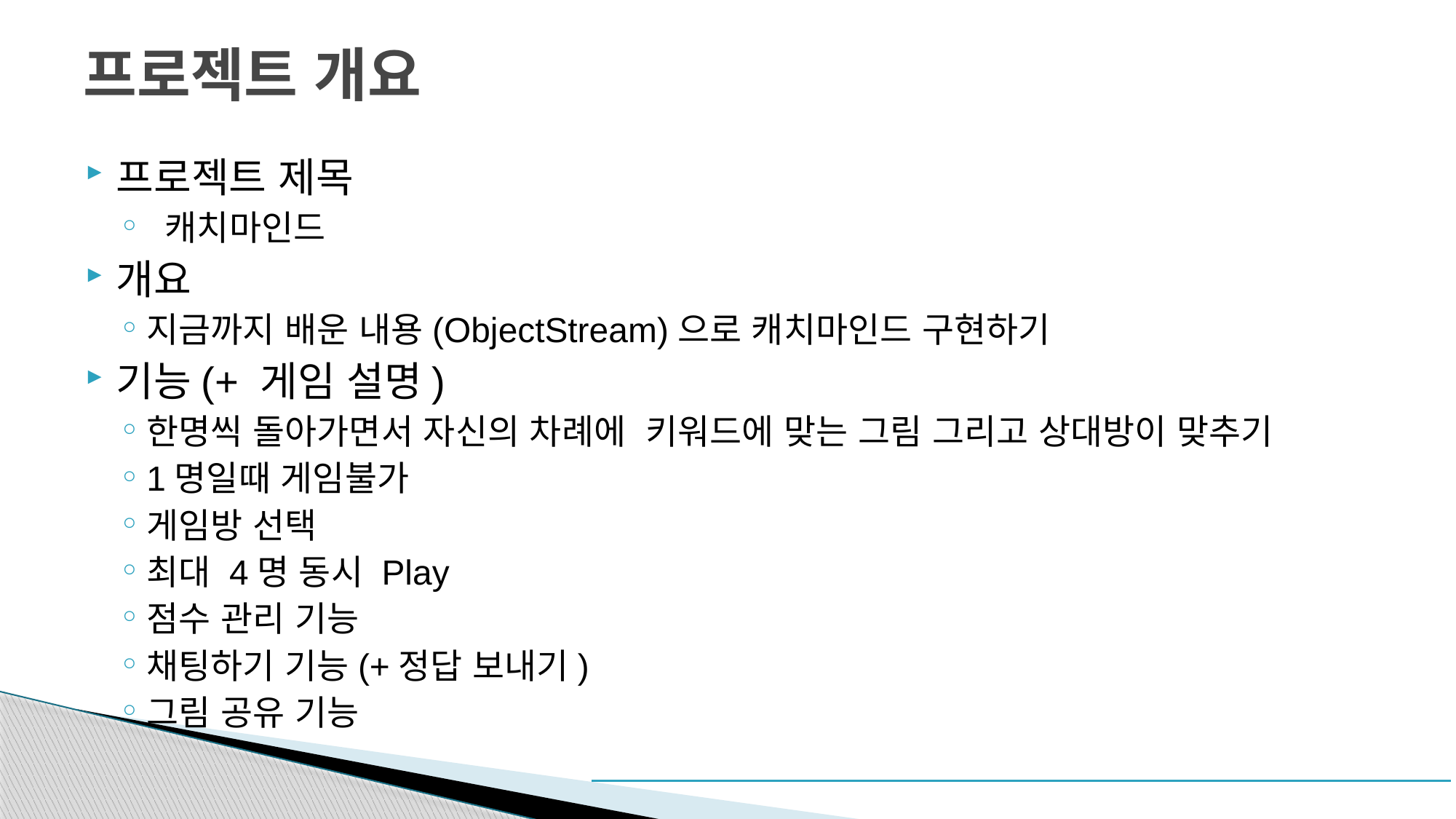

# 프로젝트 개요
프로젝트 제목
 캐치마인드
개요
지금까지 배운 내용(ObjectStream)으로 캐치마인드 구현하기
기능(+ 게임 설명)
한명씩 돌아가면서 자신의 차례에  키워드에 맞는 그림 그리고 상대방이 맞추기
1명일때 게임불가
게임방 선택
최대 4명 동시 Play
점수 관리 기능
채팅하기 기능(+정답 보내기)
그림 공유 기능